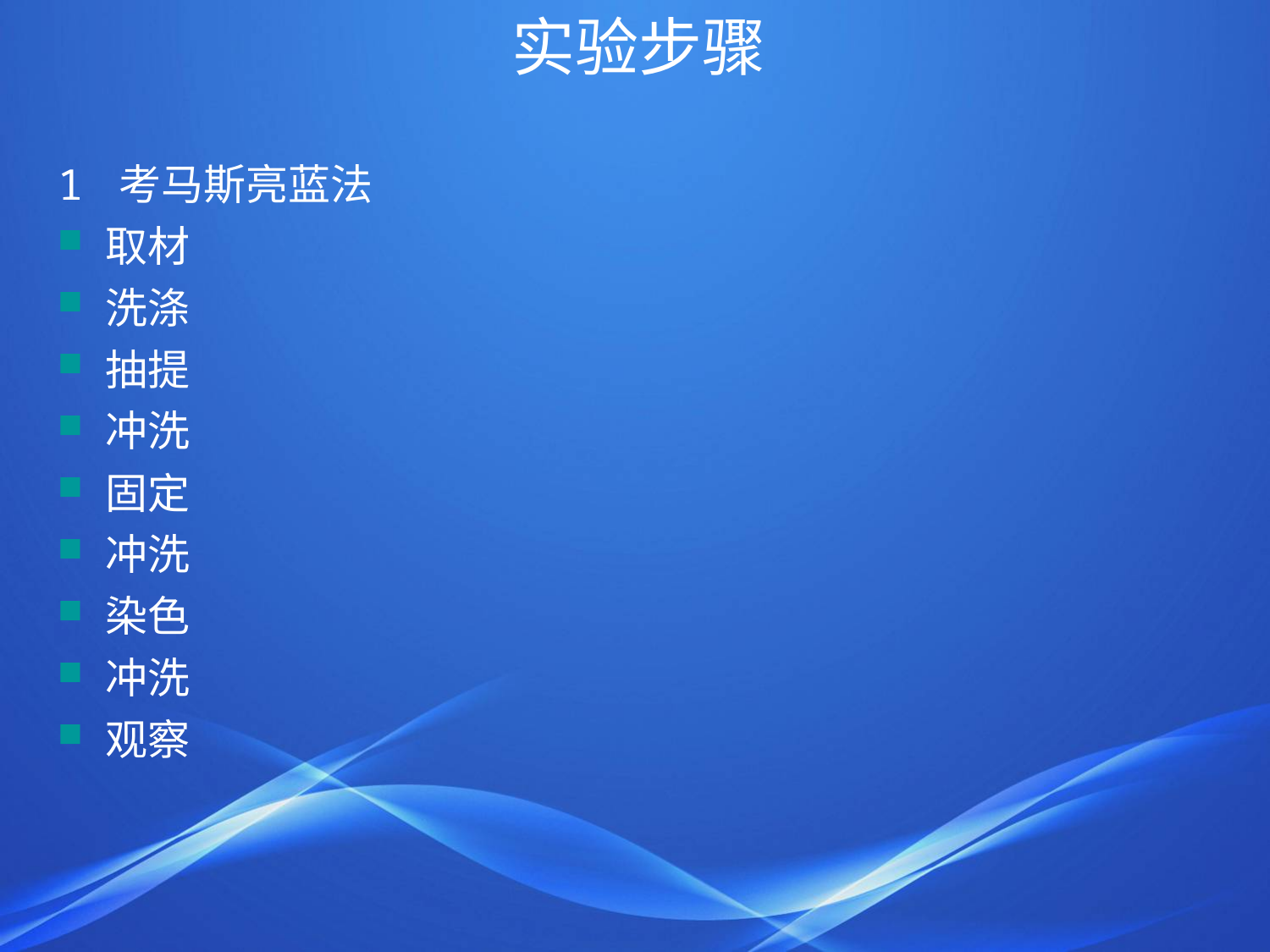

# 实验步骤
1 考马斯亮蓝法
取材
洗涤
抽提
冲洗
固定
冲洗
染色
冲洗
观察